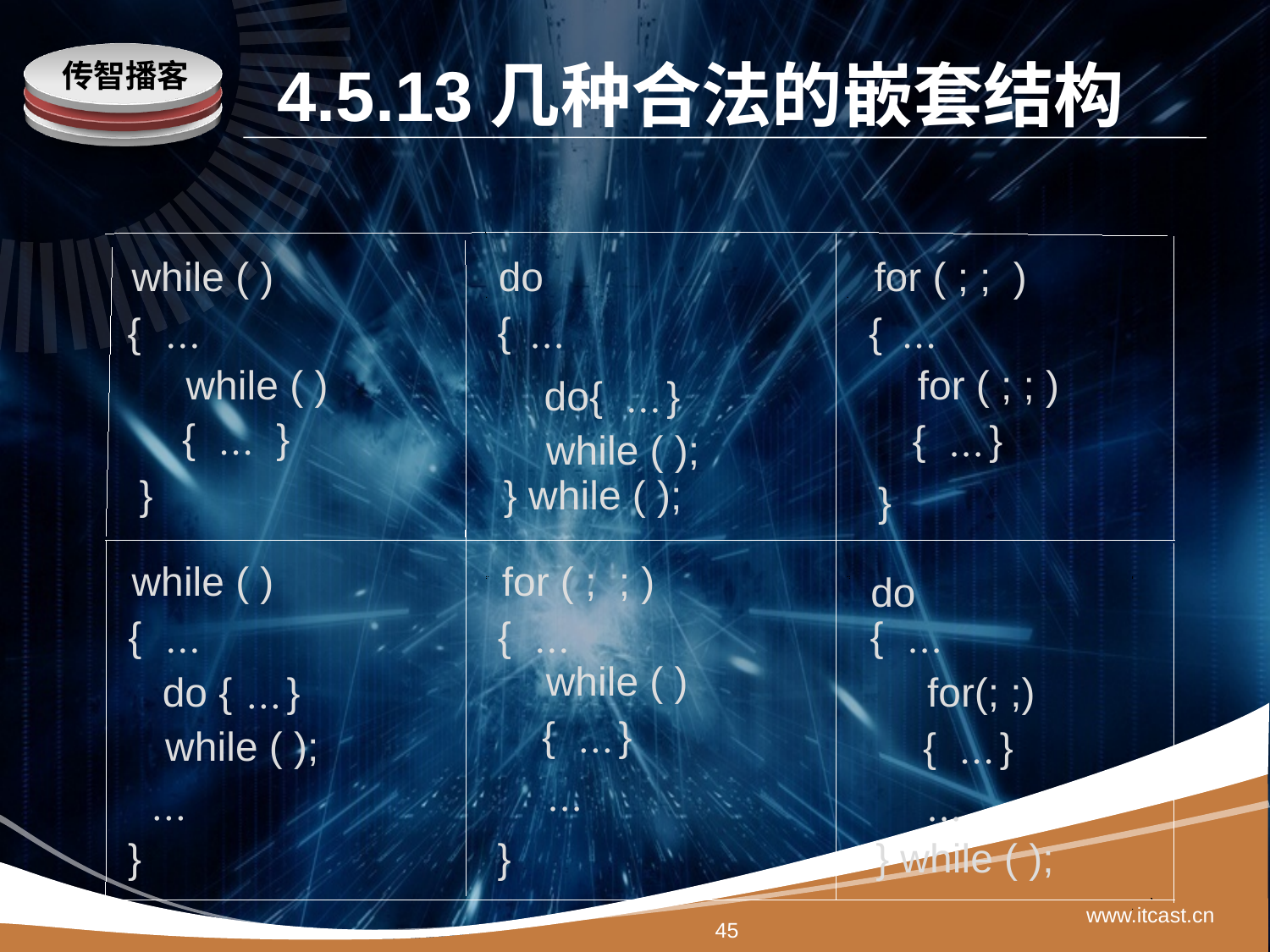

# 4.5.13几种合法的嵌套结构

while ( )
do
for ( ; ;  )

{
 {
{
…
 …
 …
  while ( )
  for ( ; ; )
  do{
}
…
  {
}
  {
}
…
…
  while ( );
 }
} while ( );
}

while ( )
for ( ;  ; )
do

{
{
{
…
…
…
  while ( )
 do {
}
  for(; ;)
…
  {
}
…
 while ( );
  {
}
…
…

…
…
}
}
} while ( );
www.itcast.cn

45